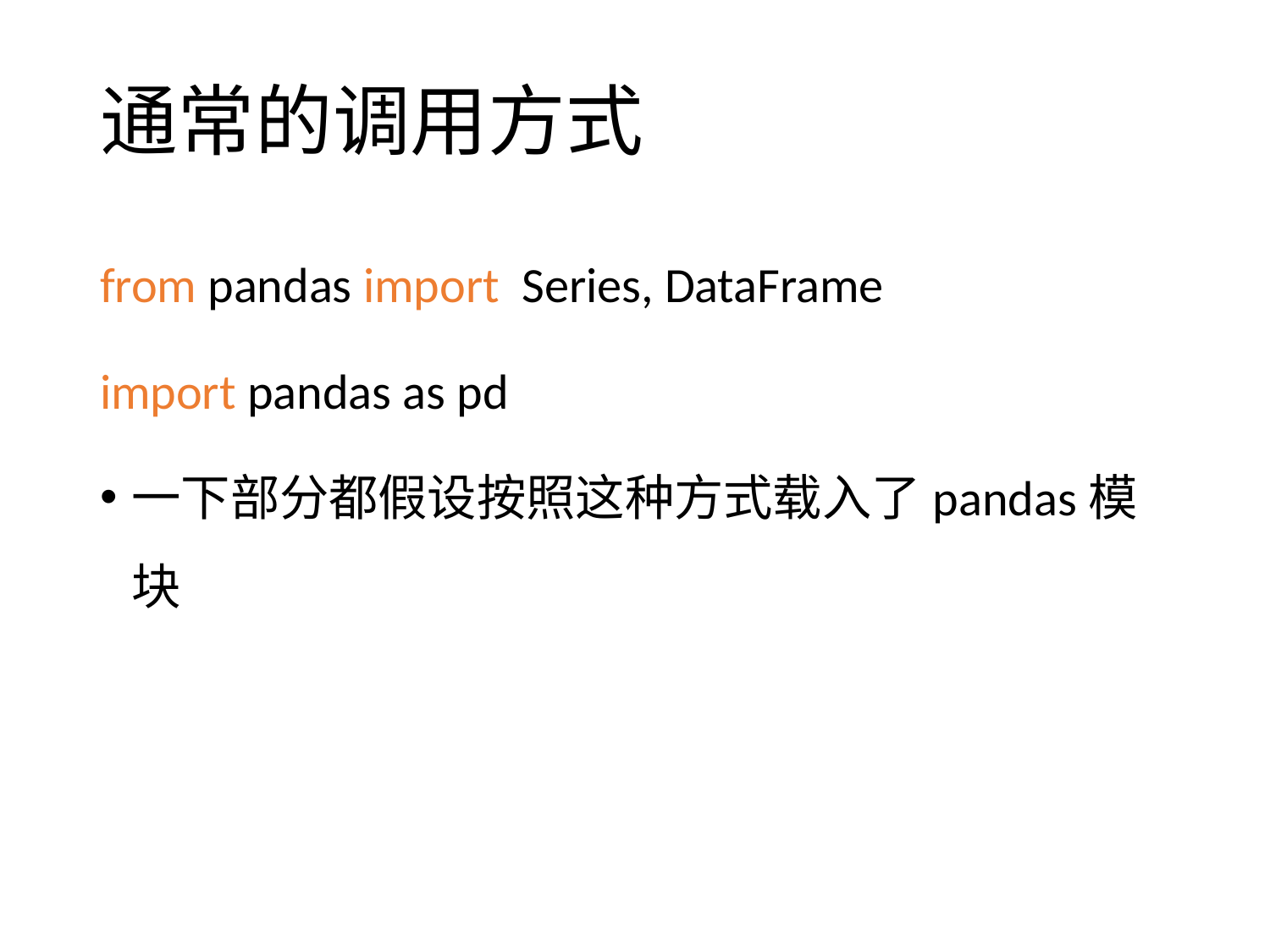

# 通常的调用方式
from pandas import  Series, DataFrame
import pandas as pd
一下部分都假设按照这种方式载入了pandas模块